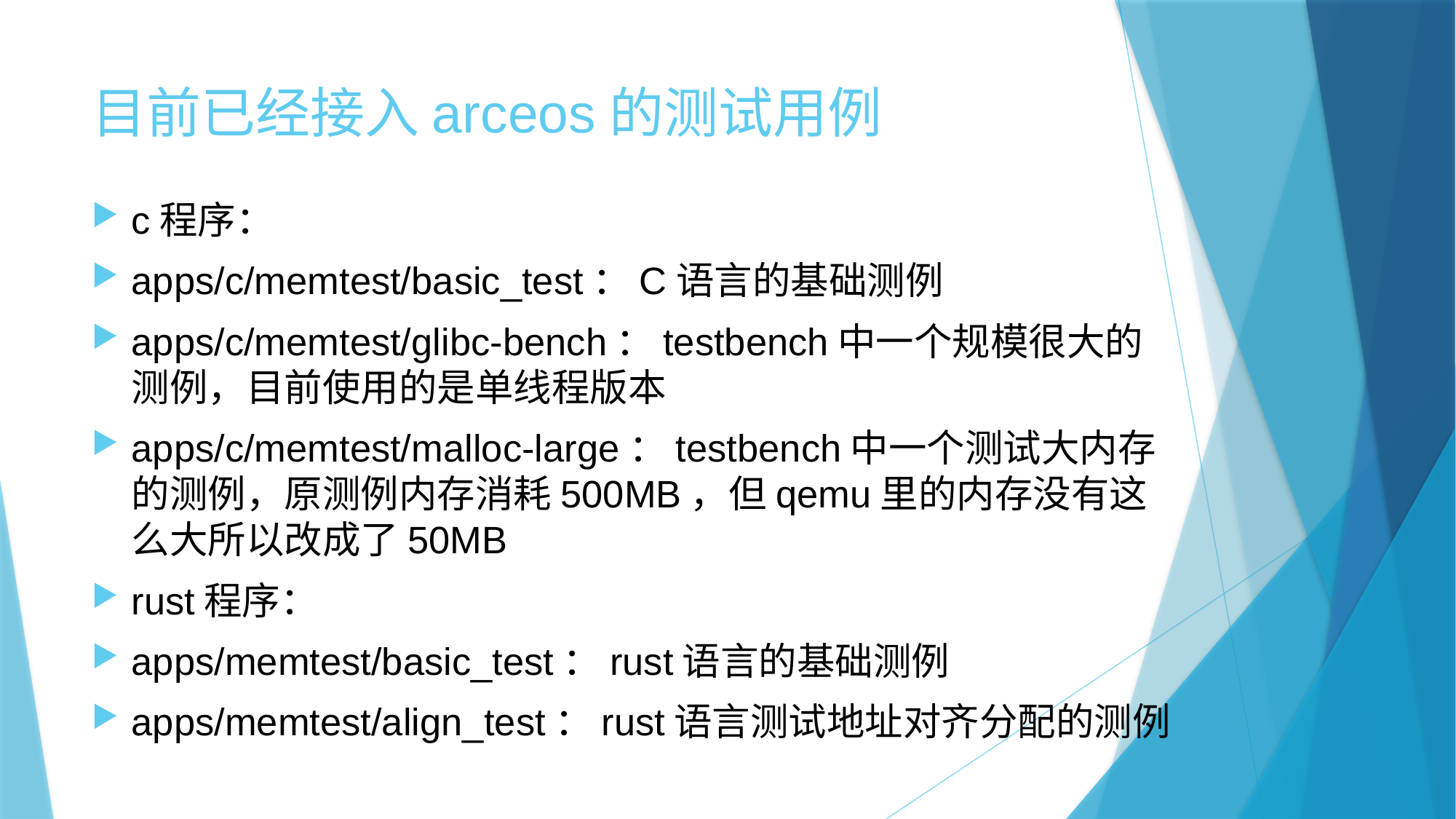

# 目前已经接入arceos的测试用例
c程序：
apps/c/memtest/basic_test：C语言的基础测例
apps/c/memtest/glibc-bench：testbench中一个规模很大的测例，目前使用的是单线程版本
apps/c/memtest/malloc-large：testbench中一个测试大内存的测例，原测例内存消耗500MB，但qemu里的内存没有这么大所以改成了50MB
rust程序：
apps/memtest/basic_test：rust语言的基础测例
apps/memtest/align_test：rust语言测试地址对齐分配的测例